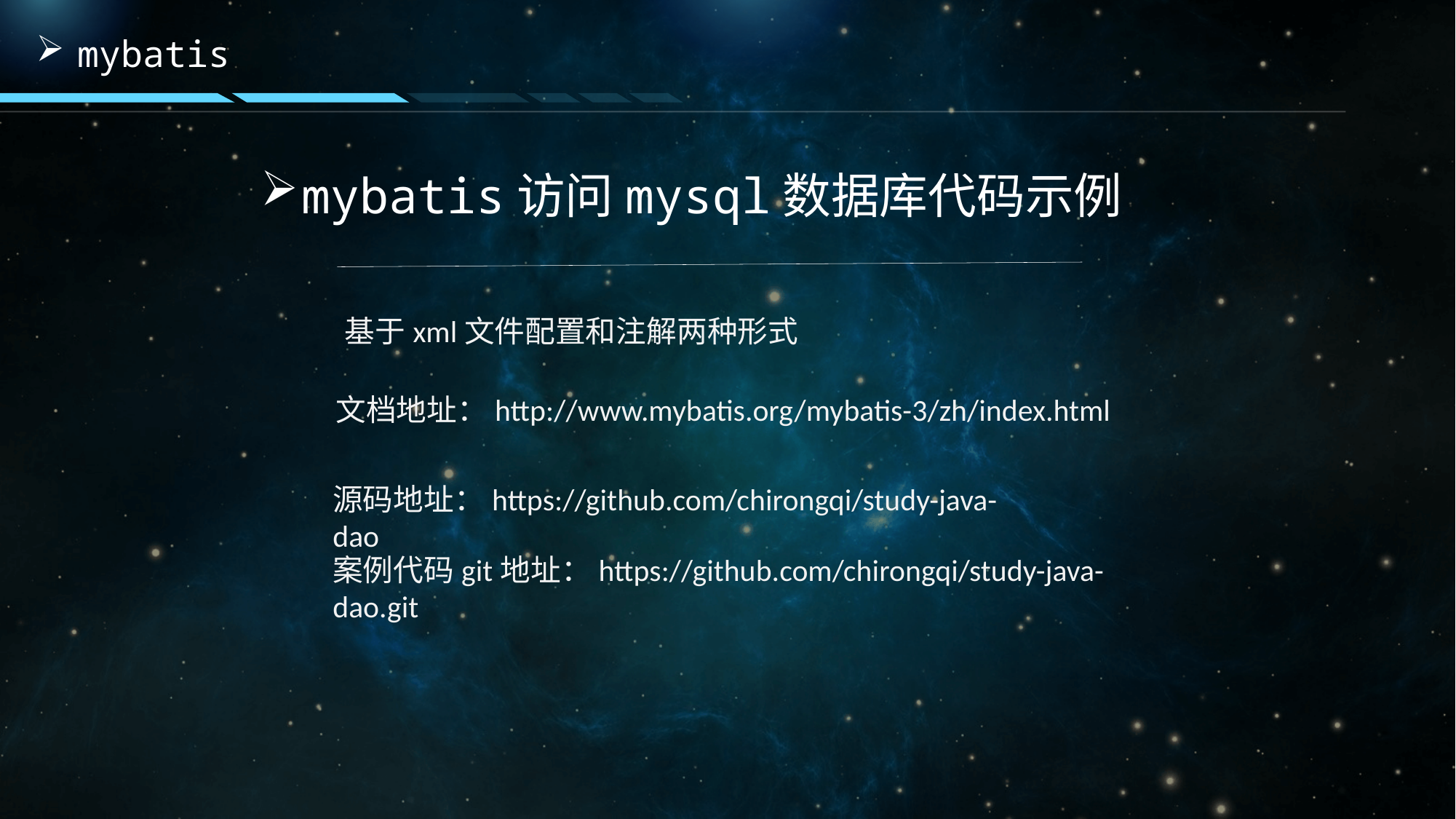

mybatis

mybatis访问mysql数据库代码示例
基于xml文件配置和注解两种形式
文档地址：http://www.mybatis.org/mybatis-3/zh/index.html
源码地址：https://github.com/chirongqi/study-java-dao
案例代码git地址：https://github.com/chirongqi/study-java-dao.git